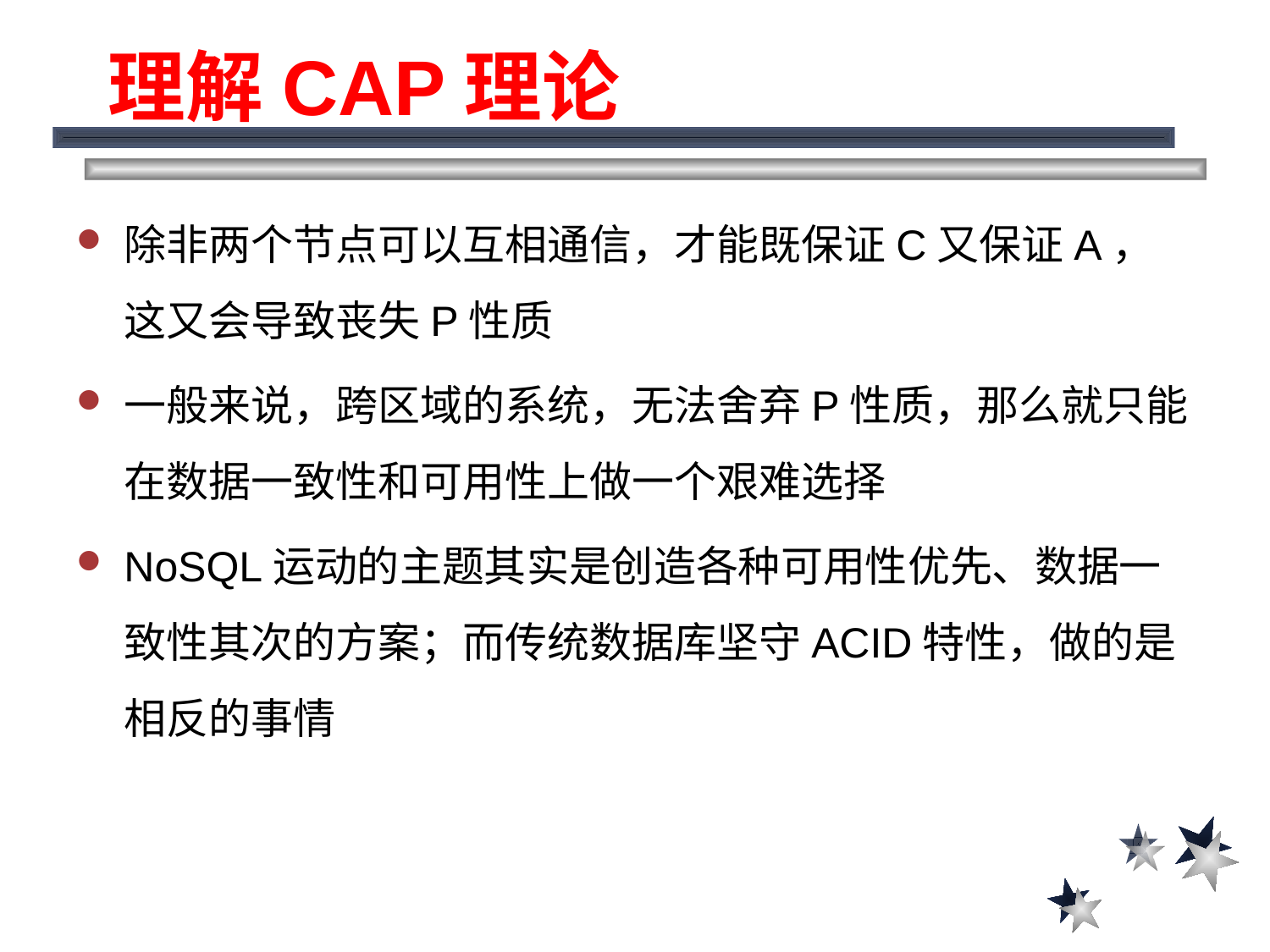

# 理解CAP理论
除非两个节点可以互相通信，才能既保证C又保证A，这又会导致丧失P性质
一般来说，跨区域的系统，无法舍弃P性质，那么就只能在数据一致性和可用性上做一个艰难选择
NoSQL运动的主题其实是创造各种可用性优先、数据一致性其次的方案；而传统数据库坚守ACID特性，做的是相反的事情